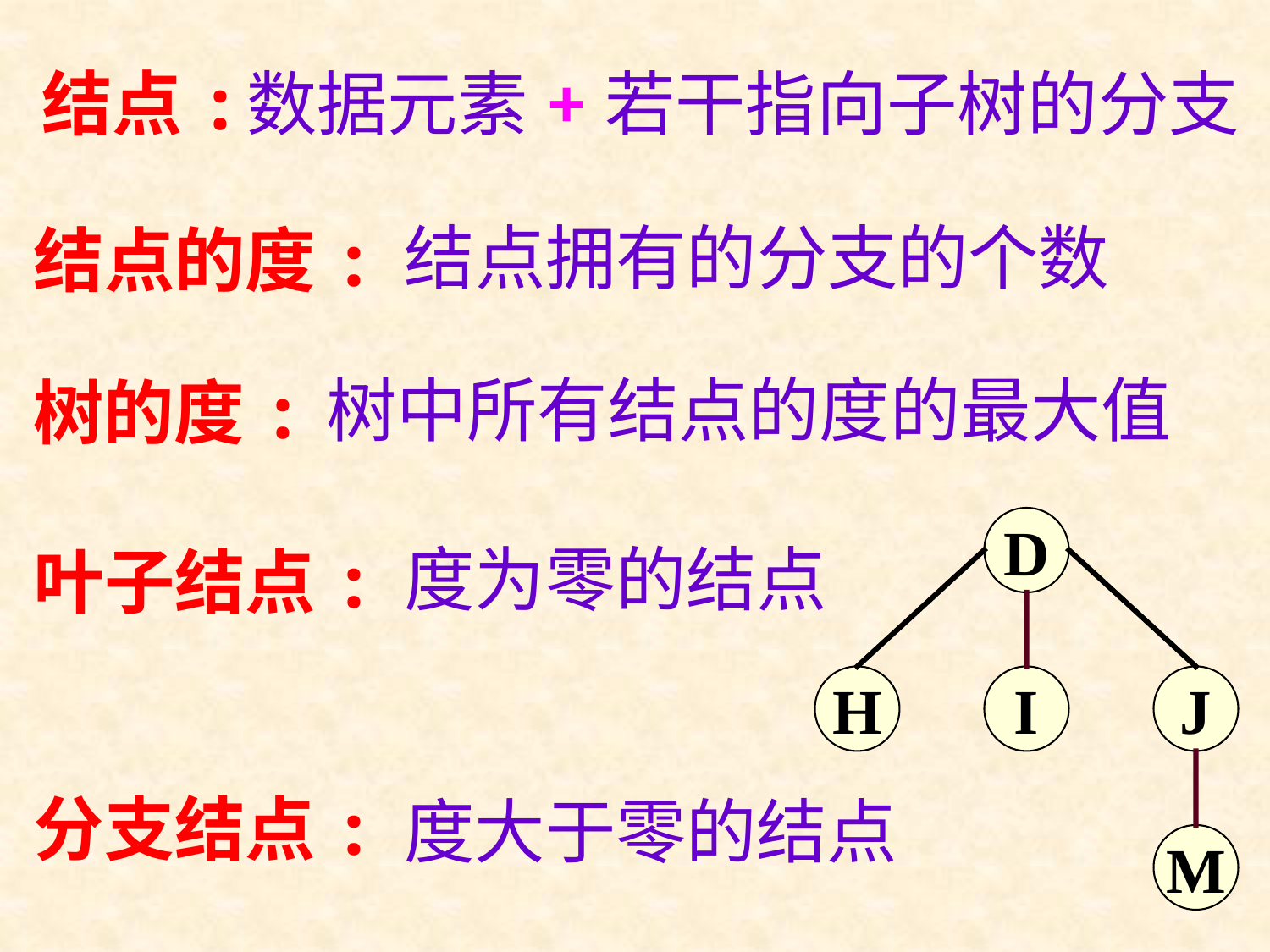

结点:
数据元素+若干指向子树的分支
结点拥有的分支的个数
结点的度:
树中所有结点的度的最大值
树的度:
D
度为零的结点
叶子结点:

H
I
J

分支结点:
度大于零的结点
M